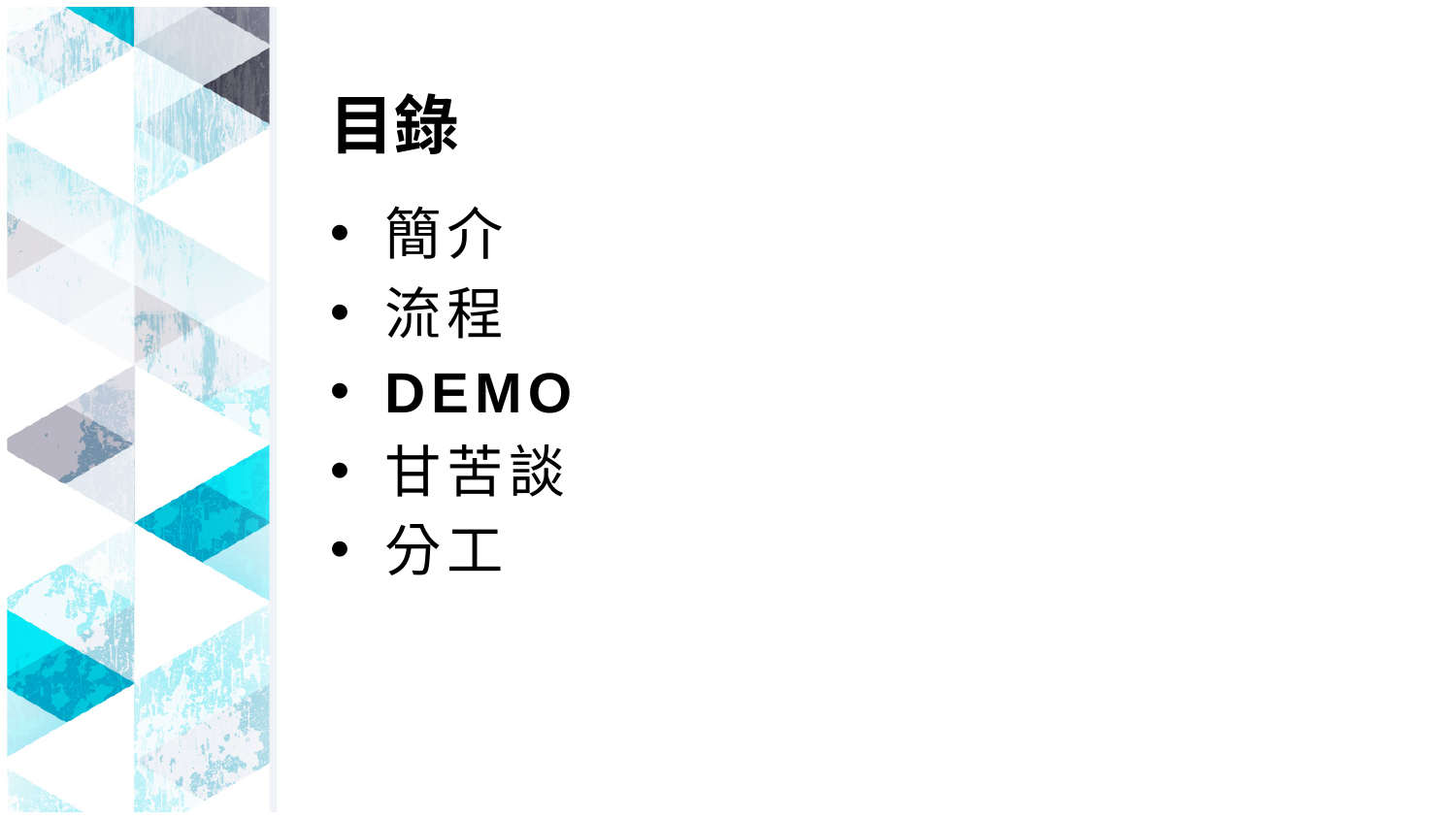

# 目錄
簡介
流程
DEMO
甘苦談
分工